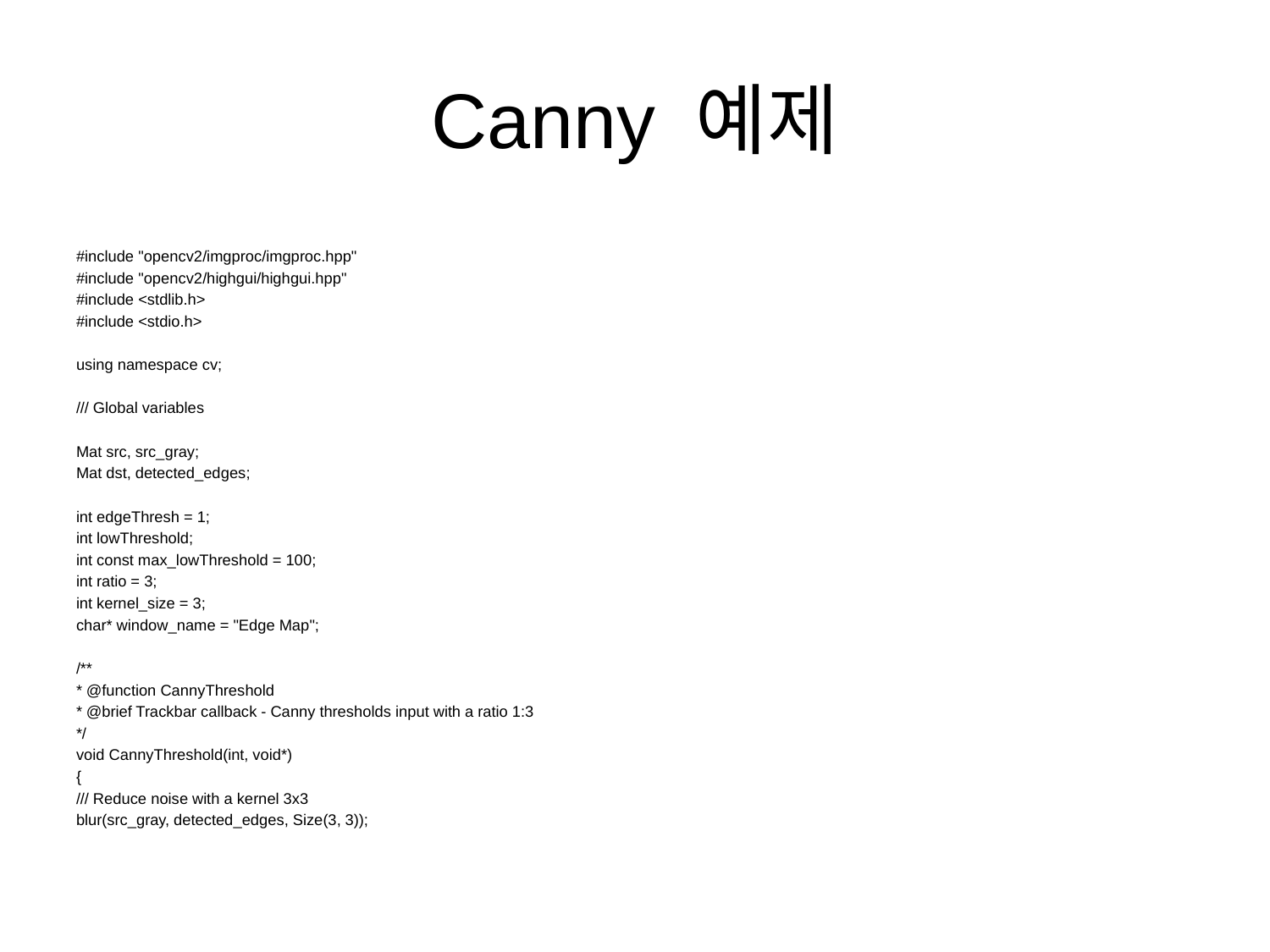

# Canny 예제

#include "opencv2/imgproc/imgproc.hpp"
#include "opencv2/highgui/highgui.hpp"
#include <stdlib.h>
#include <stdio.h>

using namespace cv;

/// Global variables

Mat src, src_gray;
Mat dst, detected_edges;

int edgeThresh = 1;
int lowThreshold;
int const max_lowThreshold = 100;
int ratio = 3;
int kernel_size = 3;
char* window_name = "Edge Map";

/**
* @function CannyThreshold
* @brief Trackbar callback - Canny thresholds input with a ratio 1:3
*/
void CannyThreshold(int, void*)
{
/// Reduce noise with a kernel 3x3
blur(src_gray, detected_edges, Size(3, 3));